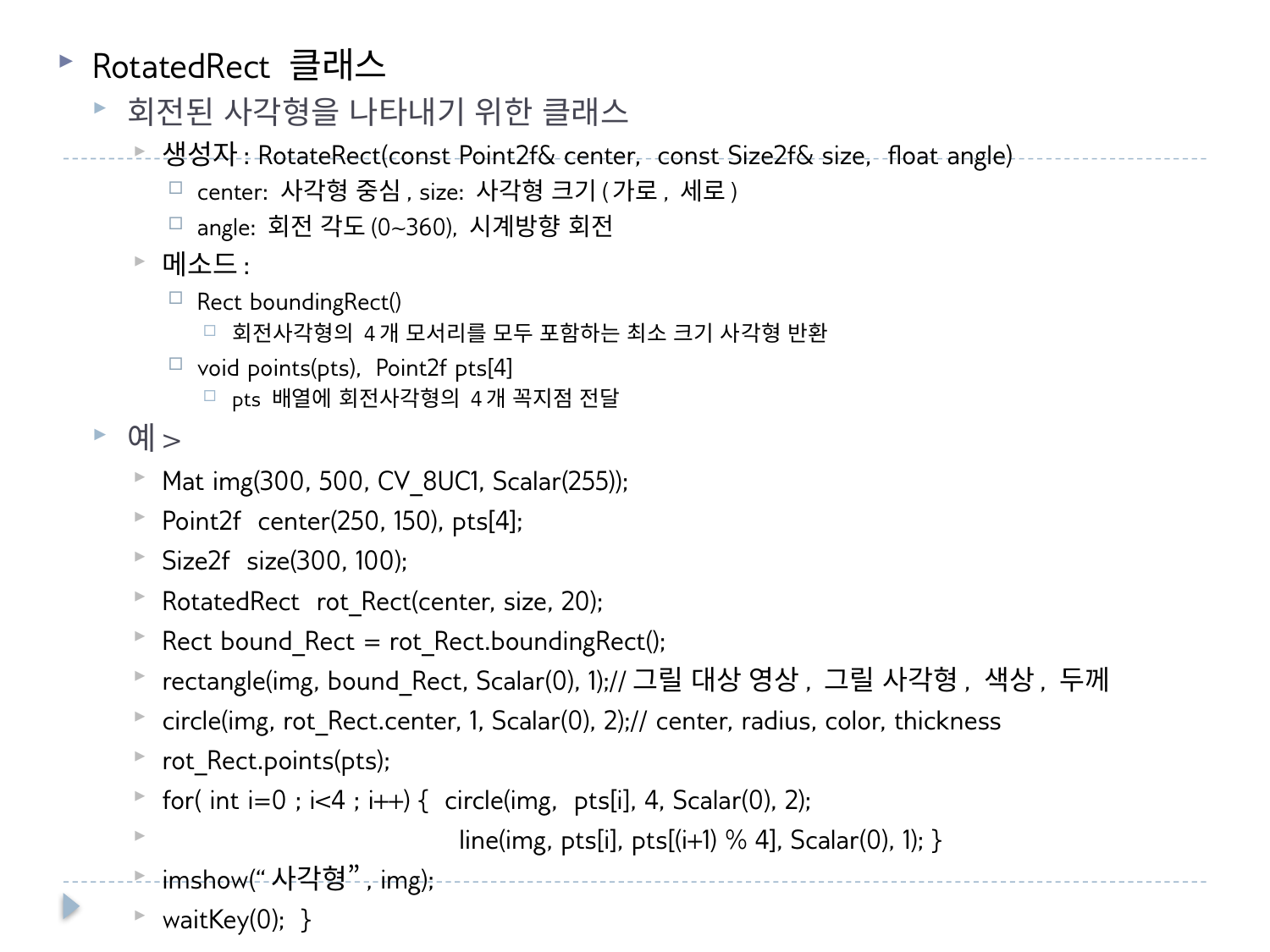

RotatedRect 클래스
회전된 사각형을 나타내기 위한 클래스
생성자: RotateRect(const Point2f& center,  const Size2f& size,  float angle)
center: 사각형 중심, size: 사각형 크기(가로, 세로)
angle: 회전 각도(0~360), 시계방향 회전
메소드:
Rect boundingRect()
회전사각형의 4개 모서리를 모두 포함하는 최소 크기 사각형 반환
void points(pts),  Point2f pts[4]
pts 배열에 회전사각형의 4개 꼭지점 전달
예>
Mat img(300, 500, CV_8UC1, Scalar(255));
Point2f  center(250, 150), pts[4];
Size2f  size(300, 100);
RotatedRect  rot_Rect(center, size, 20);
Rect bound_Rect = rot_Rect.boundingRect();
rectangle(img, bound_Rect, Scalar(0), 1);//그릴 대상 영상, 그릴 사각형, 색상, 두께
circle(img, rot_Rect.center, 1, Scalar(0), 2);// center, radius, color, thickness
rot_Rect.points(pts);
for( int i=0 ; i<4 ; i++) {  circle(img,  pts[i], 4, Scalar(0), 2);
                                    line(img, pts[i], pts[(i+1) % 4], Scalar(0), 1); }
imshow(“사각형”, img);
waitKey(0);  }